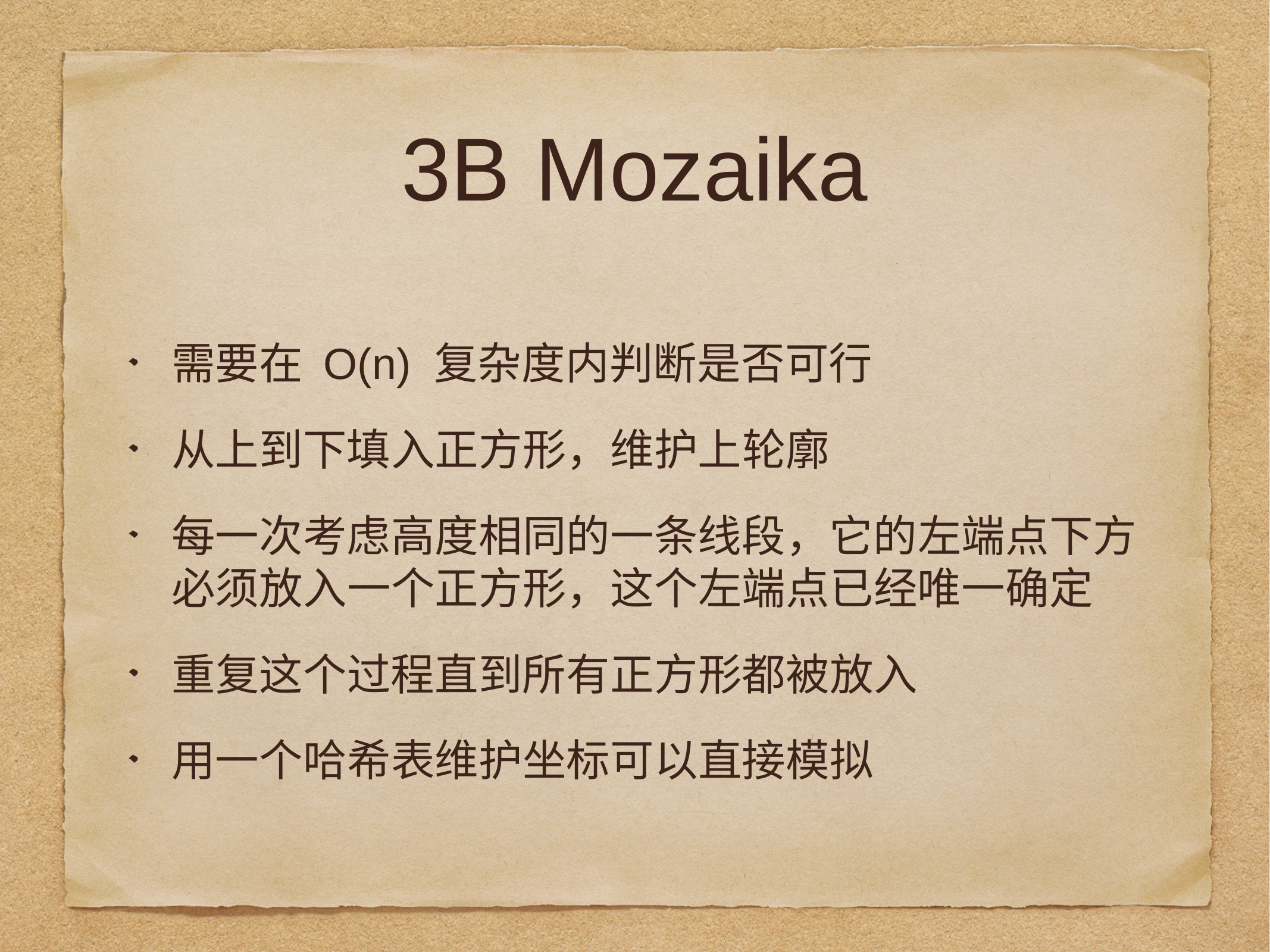

# 3B Mozaika
需要在 O(n) 复杂度内判断是否可行
从上到下填入正方形，维护上轮廓
每一次考虑高度相同的一条线段，它的左端点下方必须放入一个正方形，这个左端点已经唯一确定
重复这个过程直到所有正方形都被放入
用一个哈希表维护坐标可以直接模拟